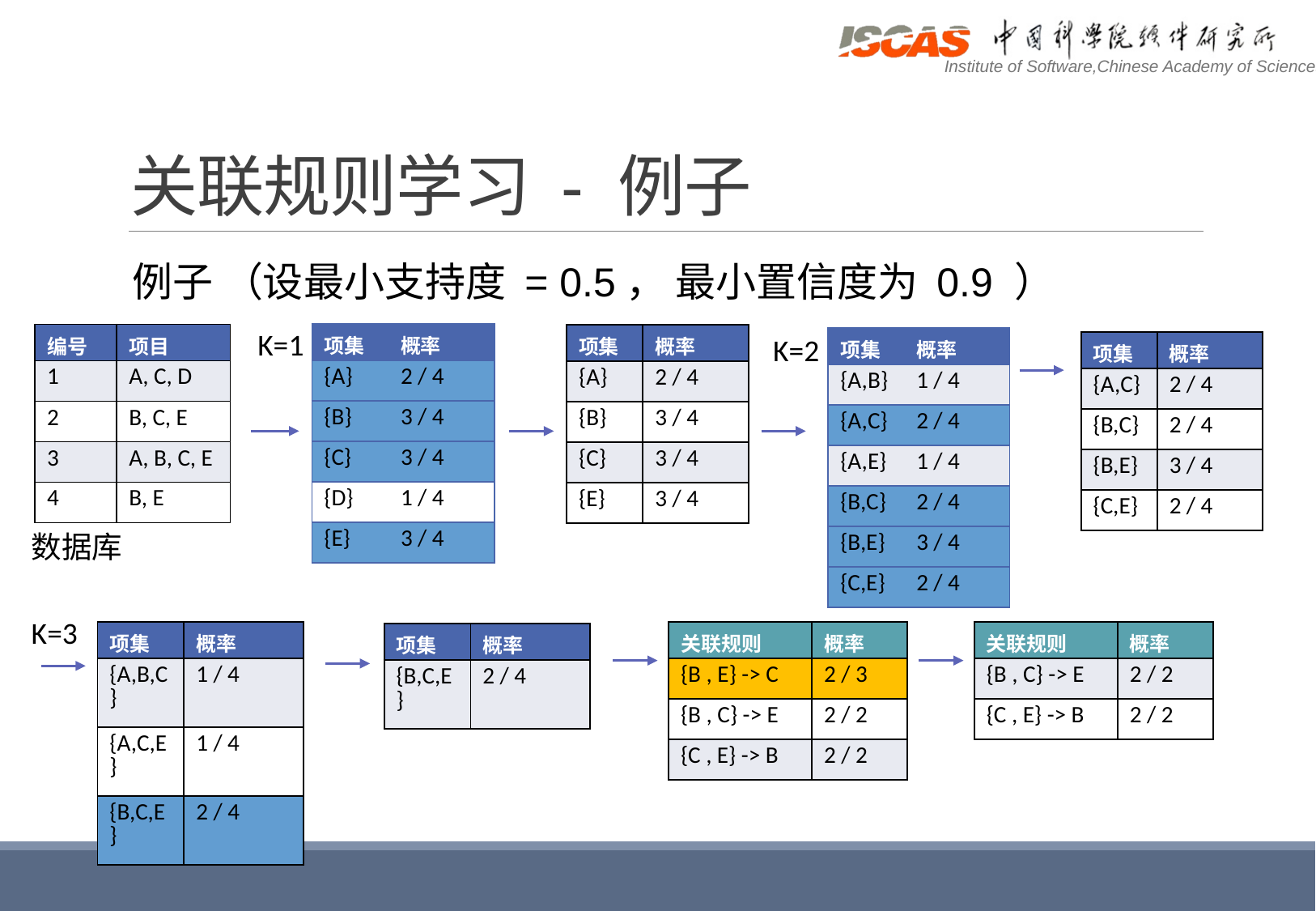

# 关联规则学习 - 例子
例子 （设最小支持度 = 0.5， 最小置信度为 0.9 ）
K=1
| 项集 | 概率 |
| --- | --- |
| {A} | 2 / 4 |
| {B} | 3 / 4 |
| {C} | 3 / 4 |
| {D} | 1 / 4 |
| {E} | 3 / 4 |
| 编号 | 项目 |
| --- | --- |
| 1 | A, C, D |
| 2 | B, C, E |
| 3 | A, B, C, E |
| 4 | B, E |
| 项集 | 概率 |
| --- | --- |
| {A} | 2 / 4 |
| {B} | 3 / 4 |
| {C} | 3 / 4 |
| {E} | 3 / 4 |
K=2
| 项集 | 概率 |
| --- | --- |
| {A,B} | 1 / 4 |
| {A,C} | 2 / 4 |
| {A,E} | 1 / 4 |
| {B,C} | 2 / 4 |
| {B,E} | 3 / 4 |
| {C,E} | 2 / 4 |
| 项集 | 概率 |
| --- | --- |
| {A,C} | 2 / 4 |
| {B,C} | 2 / 4 |
| {B,E} | 3 / 4 |
| {C,E} | 2 / 4 |
数据库
K=3
| 项集 | 概率 |
| --- | --- |
| {A,B,C} | 1 / 4 |
| {A,C,E} | 1 / 4 |
| {B,C,E} | 2 / 4 |
| 关联规则 | 概率 |
| --- | --- |
| {B , E} -> C | 2 / 3 |
| {B , C} -> E | 2 / 2 |
| {C , E} -> B | 2 / 2 |
| 关联规则 | 概率 |
| --- | --- |
| {B , C} -> E | 2 / 2 |
| {C , E} -> B | 2 / 2 |
| 项集 | 概率 |
| --- | --- |
| {B,C,E} | 2 / 4 |